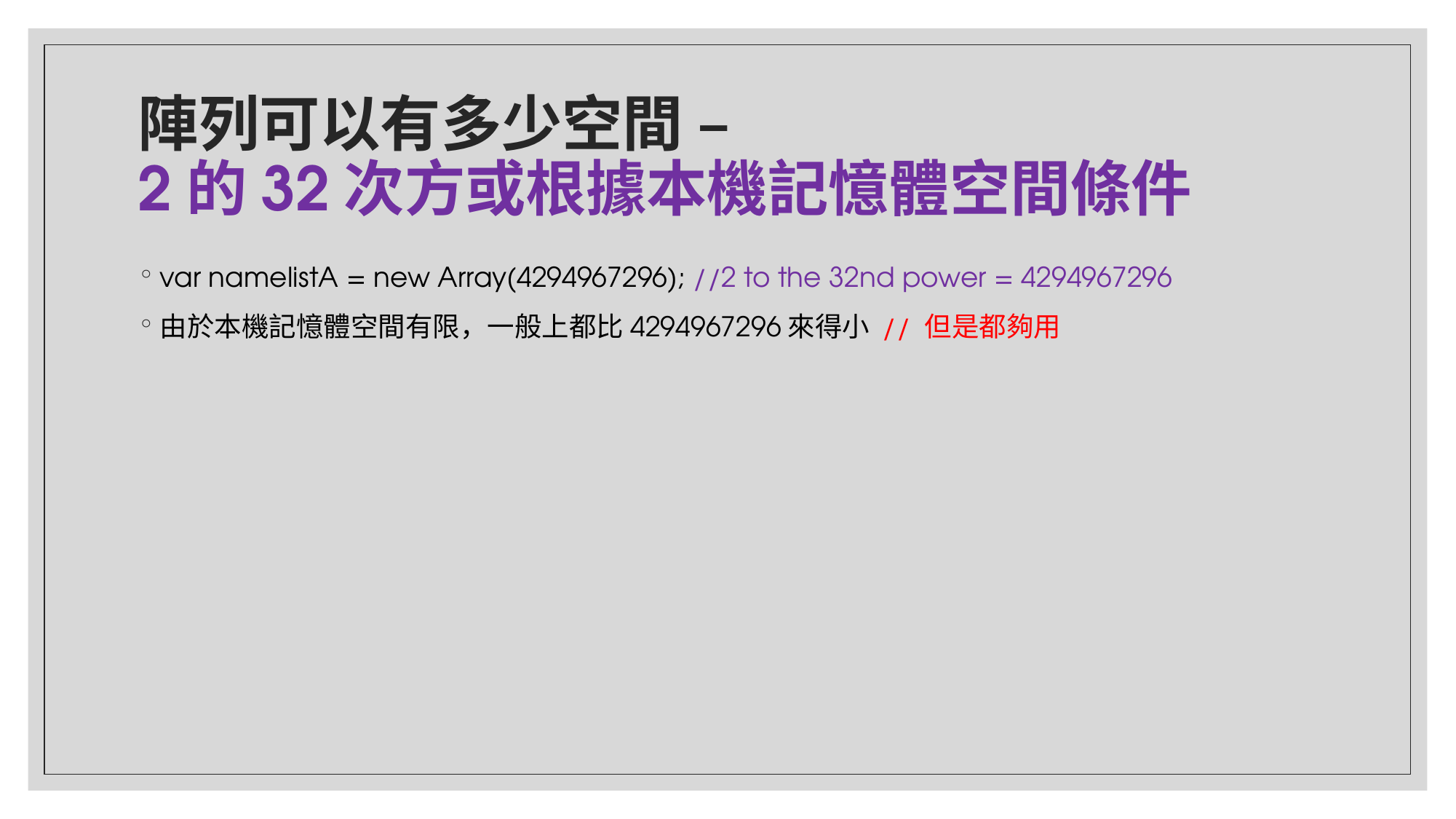

# 陣列可以有多少空間 – 2的32次方或根據本機記憶體空間條件
var namelistA = new Array(4294967296); //2 to the 32nd power = 4294967296
由於本機記憶體空間有限，一般上都比4294967296來得小 // 但是都夠用